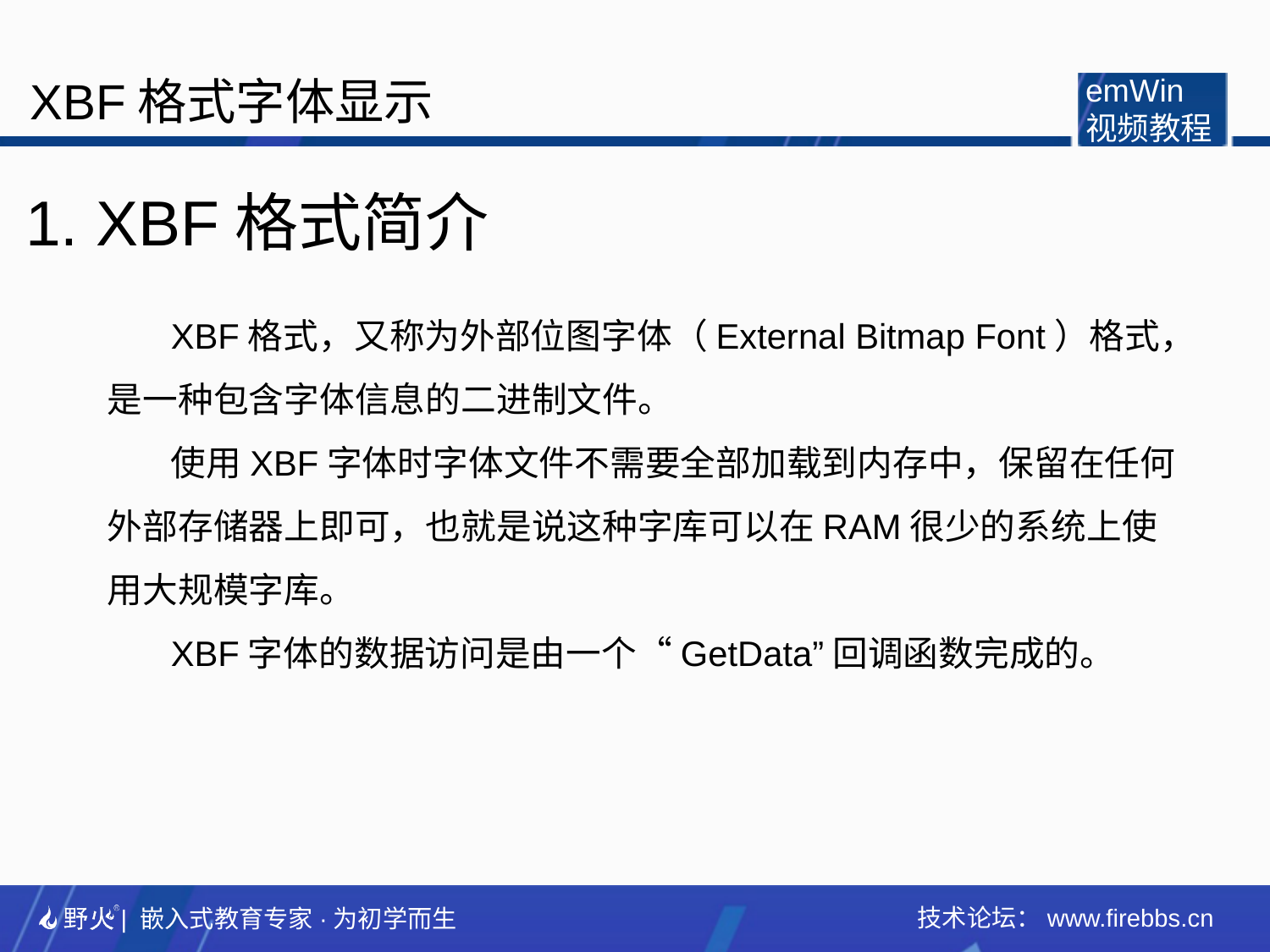

XBF格式字体显示
emWin
视频教程
1. XBF格式简介
XBF格式，又称为外部位图字体（External Bitmap Font）格式，是一种包含字体信息的二进制文件。
使用XBF字体时字体文件不需要全部加载到内存中，保留在任何外部存储器上即可，也就是说这种字库可以在RAM很少的系统上使用大规模字库。
XBF字体的数据访问是由一个“GetData”回调函数完成的。